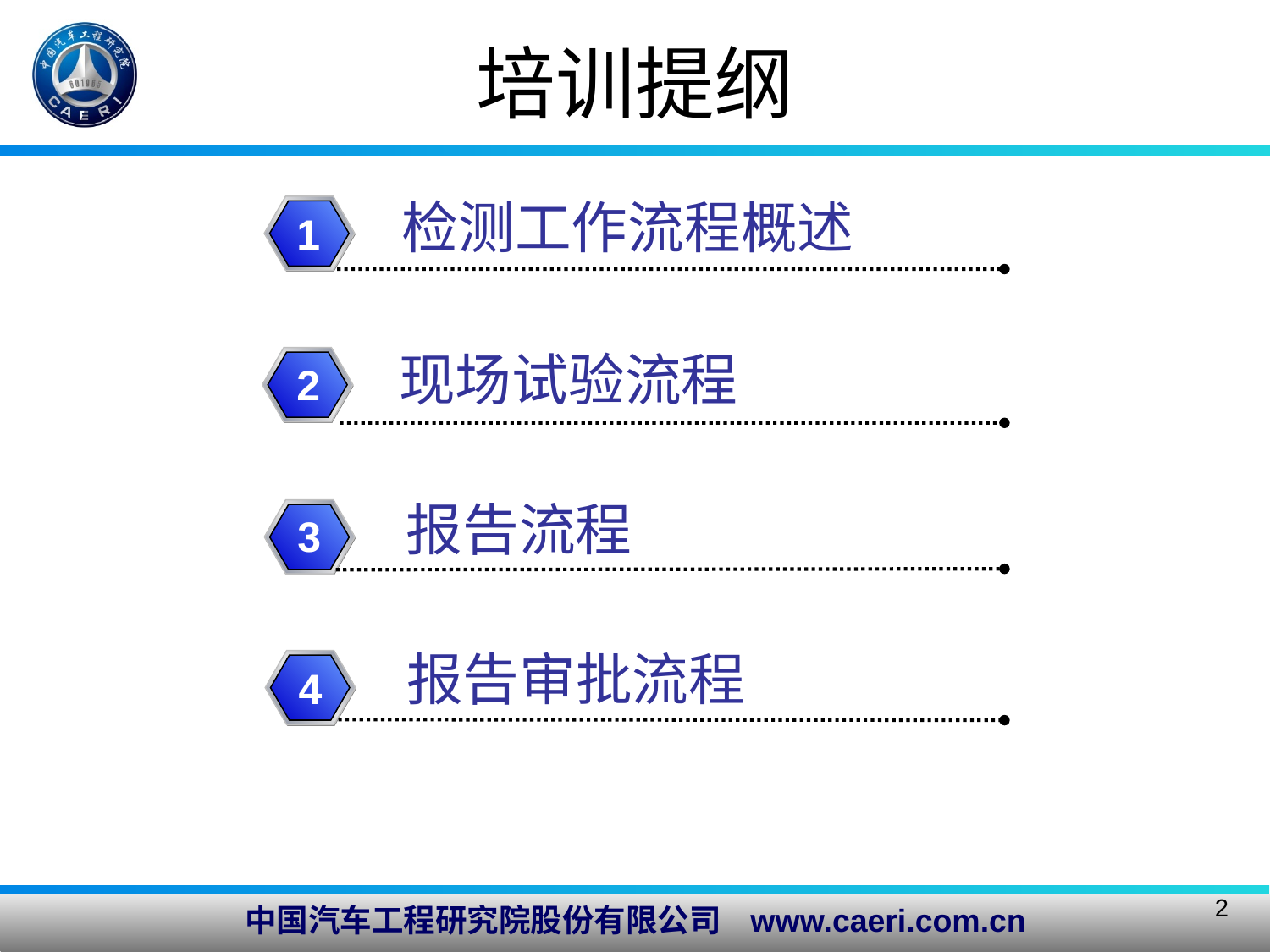

培训提纲
 检测工作流程概述

1

 现场试验流程

2
2

报告流程

3

报告审批流程

4

2